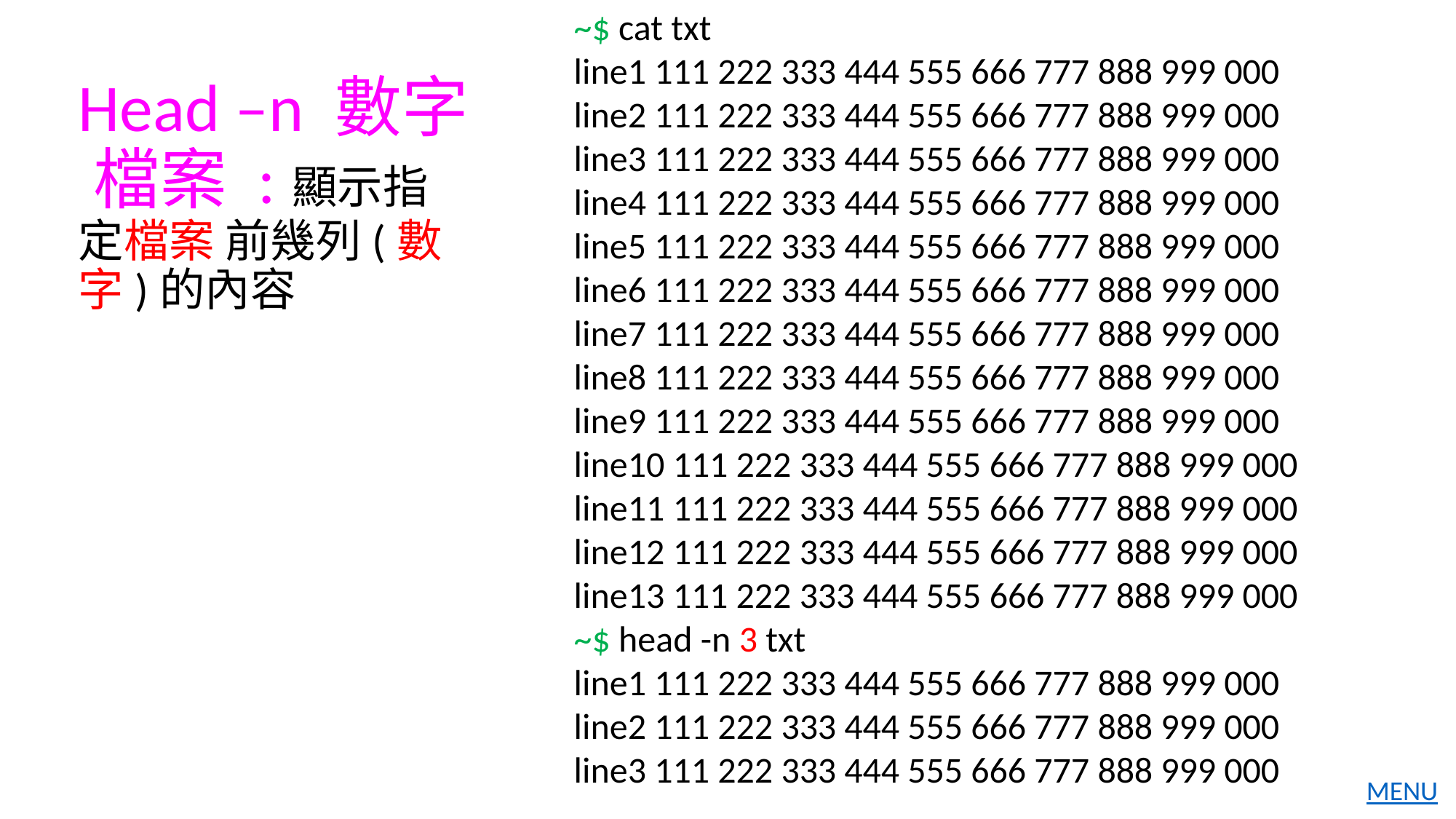

~$ cat txt
line1 111 222 333 444 555 666 777 888 999 000
line2 111 222 333 444 555 666 777 888 999 000
line3 111 222 333 444 555 666 777 888 999 000
line4 111 222 333 444 555 666 777 888 999 000
line5 111 222 333 444 555 666 777 888 999 000
line6 111 222 333 444 555 666 777 888 999 000
line7 111 222 333 444 555 666 777 888 999 000
line8 111 222 333 444 555 666 777 888 999 000
line9 111 222 333 444 555 666 777 888 999 000
line10 111 222 333 444 555 666 777 888 999 000
line11 111 222 333 444 555 666 777 888 999 000
line12 111 222 333 444 555 666 777 888 999 000
line13 111 222 333 444 555 666 777 888 999 000
~$ head -n 3 txt
line1 111 222 333 444 555 666 777 888 999 000
line2 111 222 333 444 555 666 777 888 999 000
line3 111 222 333 444 555 666 777 888 999 000

Head –n 數字  檔案 :顯示指定檔案 前幾列(數字)的內容